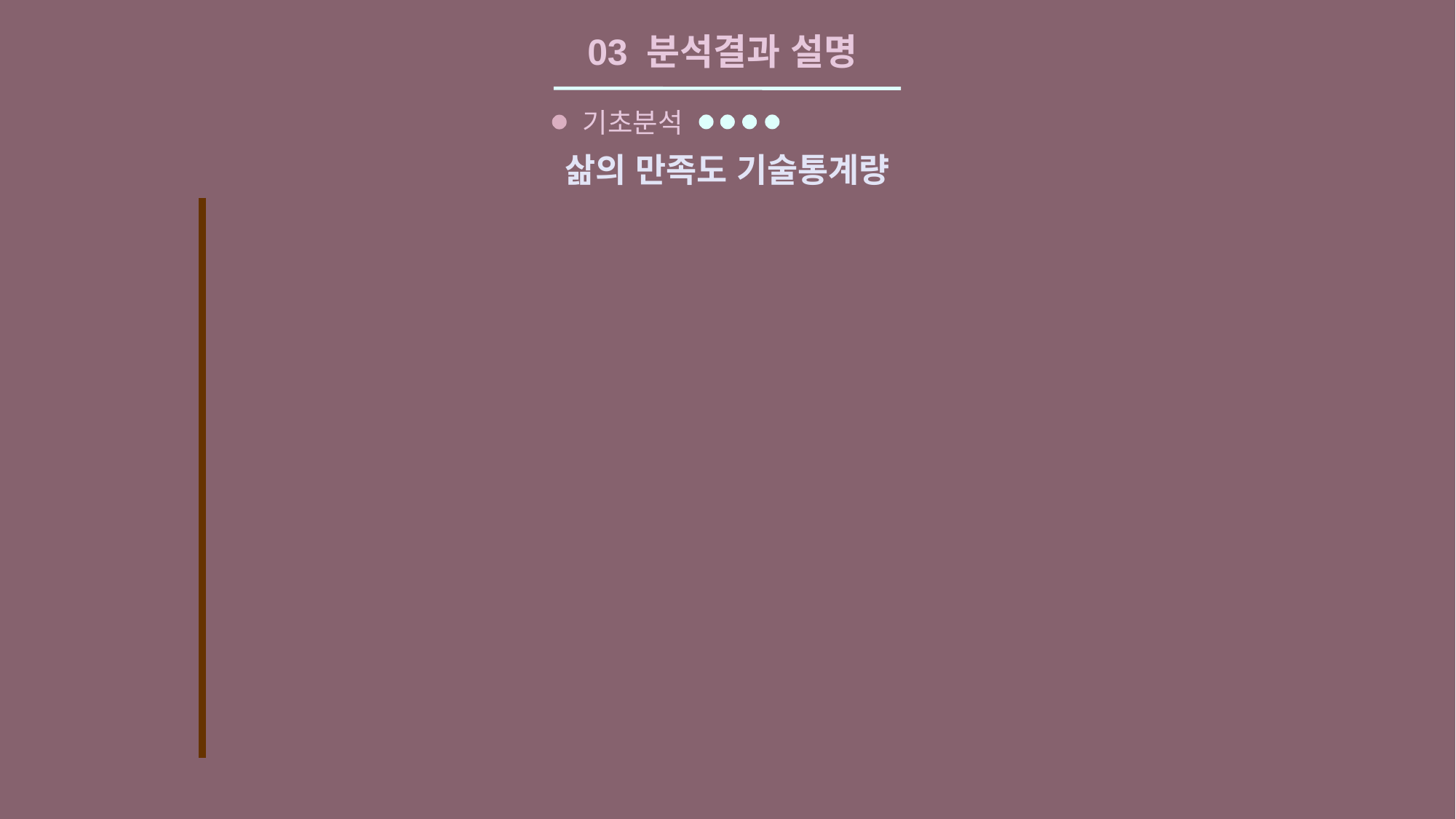

03 분석결과 설명
기초분석

삶의 만족도 기술통계량

| 구분 |  |  |  | 빈도 |  | 퍼센트(%) |  |
| --- | --- | --- | --- | --- | --- | --- | --- |
| 삶의 만족도 | 2 |  |  | 14 |  | 16.9 |  |
|  | 3 |  |  | 15 |  | 18.1 |  |
|  | 4 |  |  | 35 |  | 42.2 |  |
|  | 5 |  |  | 19 |  | 22.9 |  |
| 변수명 | 빈도 | 평균 | 표준편차 | 왜도 |  | 첨도 |  |
|  |  |  |  | 통계량 | 표준오차 | 통계량 | 표준오차 |
| 삶의 만족도 | 83 | 3.71 | 1.006 | -0.416 | 0.264 | -0.856 | 0.523 |